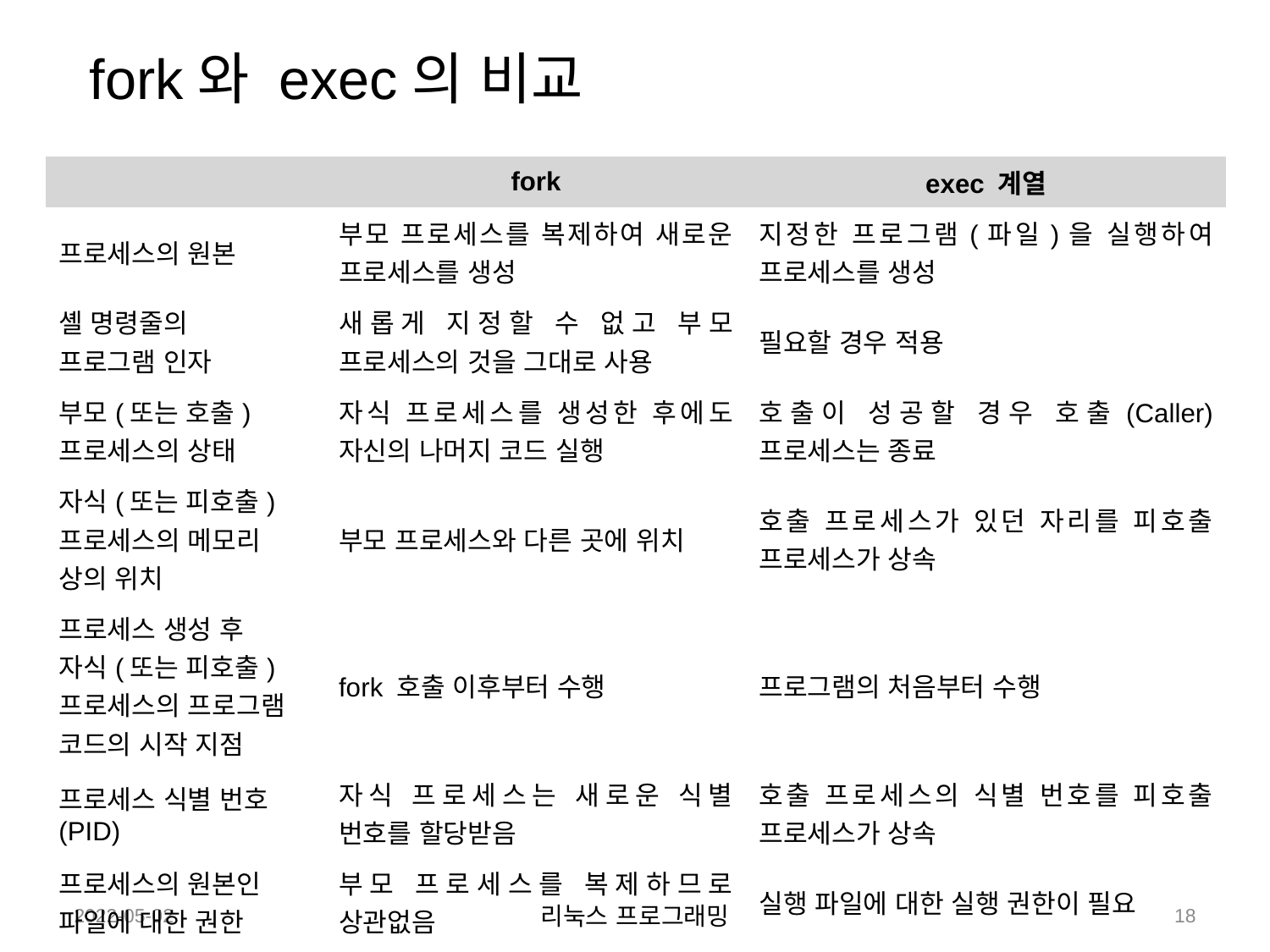

# fork와 exec의 비교
|  | fork | exec 계열 |
| --- | --- | --- |
| 프로세스의 원본 | 부모 프로세스를 복제하여 새로운 프로세스를 생성 | 지정한 프로그램(파일)을 실행하여 프로세스를 생성 |
| 셸 명령줄의 프로그램 인자 | 새롭게 지정할 수 없고 부모 프로세스의 것을 그대로 사용 | 필요할 경우 적용 |
| 부모(또는 호출) 프로세스의 상태 | 자식 프로세스를 생성한 후에도 자신의 나머지 코드 실행 | 호출이 성공할 경우 호출(Caller) 프로세스는 종료 |
| 자식(또는 피호출) 프로세스의 메모리 상의 위치 | 부모 프로세스와 다른 곳에 위치 | 호출 프로세스가 있던 자리를 피호출 프로세스가 상속 |
| 프로세스 생성 후 자식(또는 피호출) 프로세스의 프로그램 코드의 시작 지점 | fork 호출 이후부터 수행 | 프로그램의 처음부터 수행 |
| 프로세스 식별 번호 (PID) | 자식 프로세스는 새로운 식별 번호를 할당받음 | 호출 프로세스의 식별 번호를 피호출 프로세스가 상속 |
| 프로세스의 원본인 파일에 대한 권한 | 부모 프로세스를 복제하므로 상관없음 | 실행 파일에 대한 실행 권한이 필요 |
2022-05-02
리눅스 프로그래밍
18